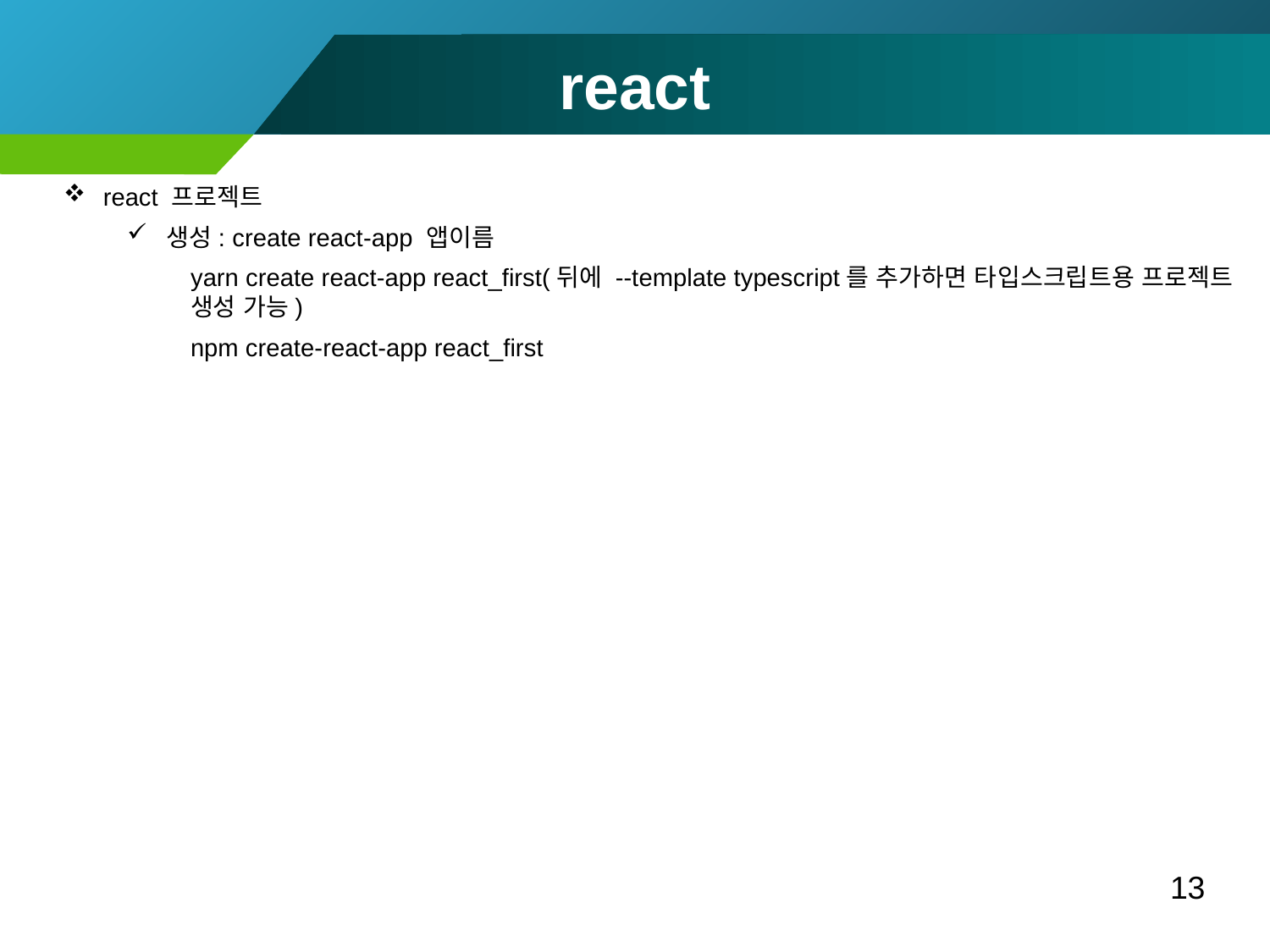

react
react 프로젝트
생성: create react-app 앱이름
yarn create react-app react_first(뒤에 --template typescript를 추가하면 타입스크립트용 프로젝트 생성 가능)
npm create-react-app react_first

13